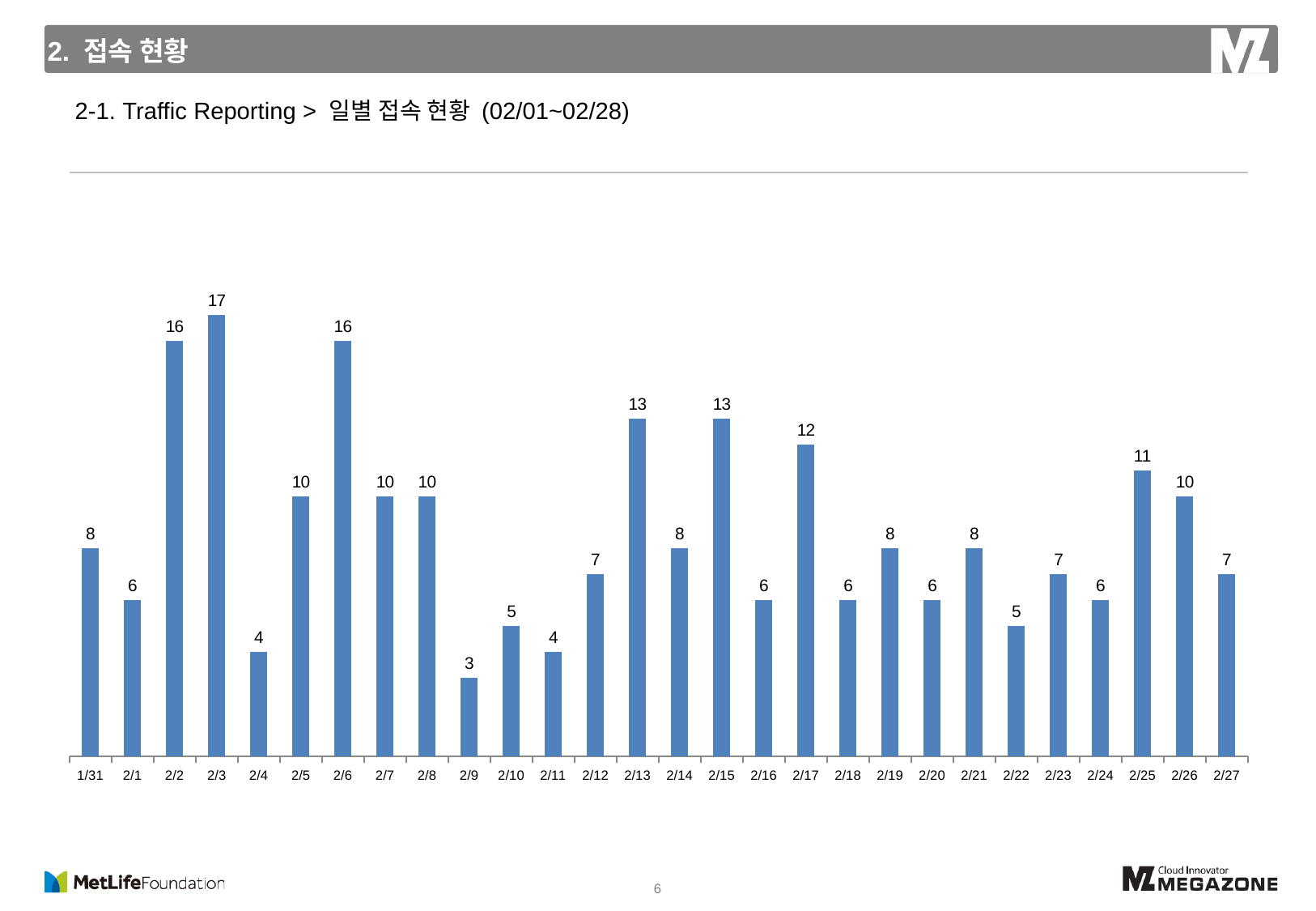

2. 접속 현황
2-1. Traffic Reporting > 일별 접속 현황 (02/01~02/28)

### Chart

| Category | PC |
|---|---|
| 43131 | 8.0 |
| 43132 | 6.0 |
| 43133 | 16.0 |
| 43134 | 17.0 |
| 43135 | 4.0 |
| 43136 | 10.0 |
| 43137 | 16.0 |
| 43138 | 10.0 |
| 43139 | 10.0 |
| 43140 | 3.0 |
| 43141 | 5.0 |
| 43142 | 4.0 |
| 43143 | 7.0 |
| 43144 | 13.0 |
| 43145 | 8.0 |
| 43146 | 13.0 |
| 43147 | 6.0 |
| 43148 | 12.0 |
| 43149 | 6.0 |
| 43150 | 8.0 |
| 43151 | 6.0 |
| 43152 | 8.0 |
| 43153 | 5.0 |
| 43154 | 7.0 |
| 43155 | 6.0 |
| 43156 | 11.0 |
| 43157 | 10.0 |
| 43158 | 7.0 |
6